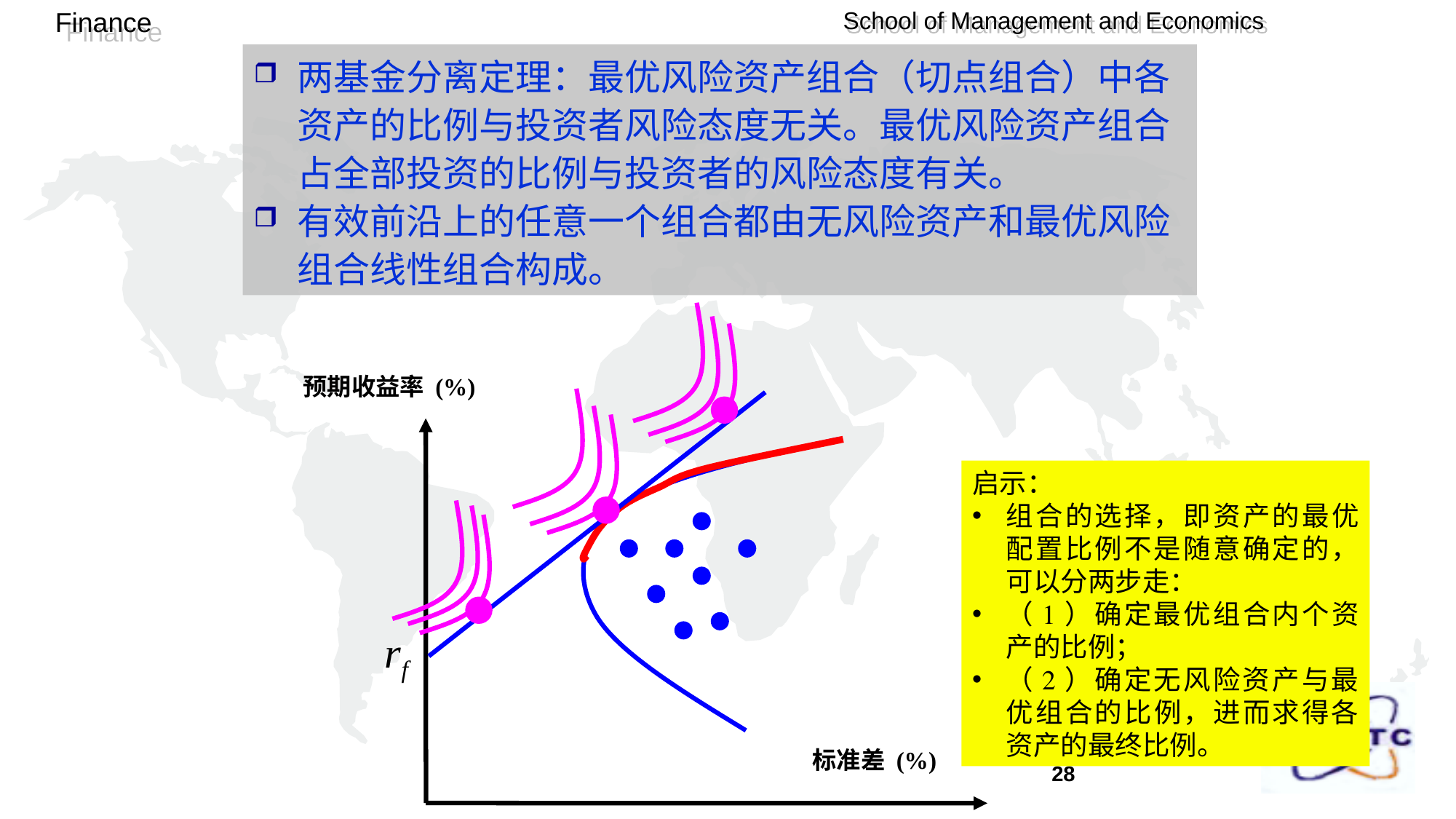

两基金分离定理：最优风险资产组合（切点组合）中各资产的比例与投资者风险态度无关。最优风险资产组合占全部投资的比例与投资者的风险态度有关。
有效前沿上的任意一个组合都由无风险资产和最优风险组合线性组合构成。

预期收益率 (%)

标准差 (%)

rf
启示：
组合的选择，即资产的最优配置比例不是随意确定的，可以分两步走：
（1）确定最优组合内个资产的比例；
（2）确定无风险资产与最优组合的比例，进而求得各资产的最终比例。